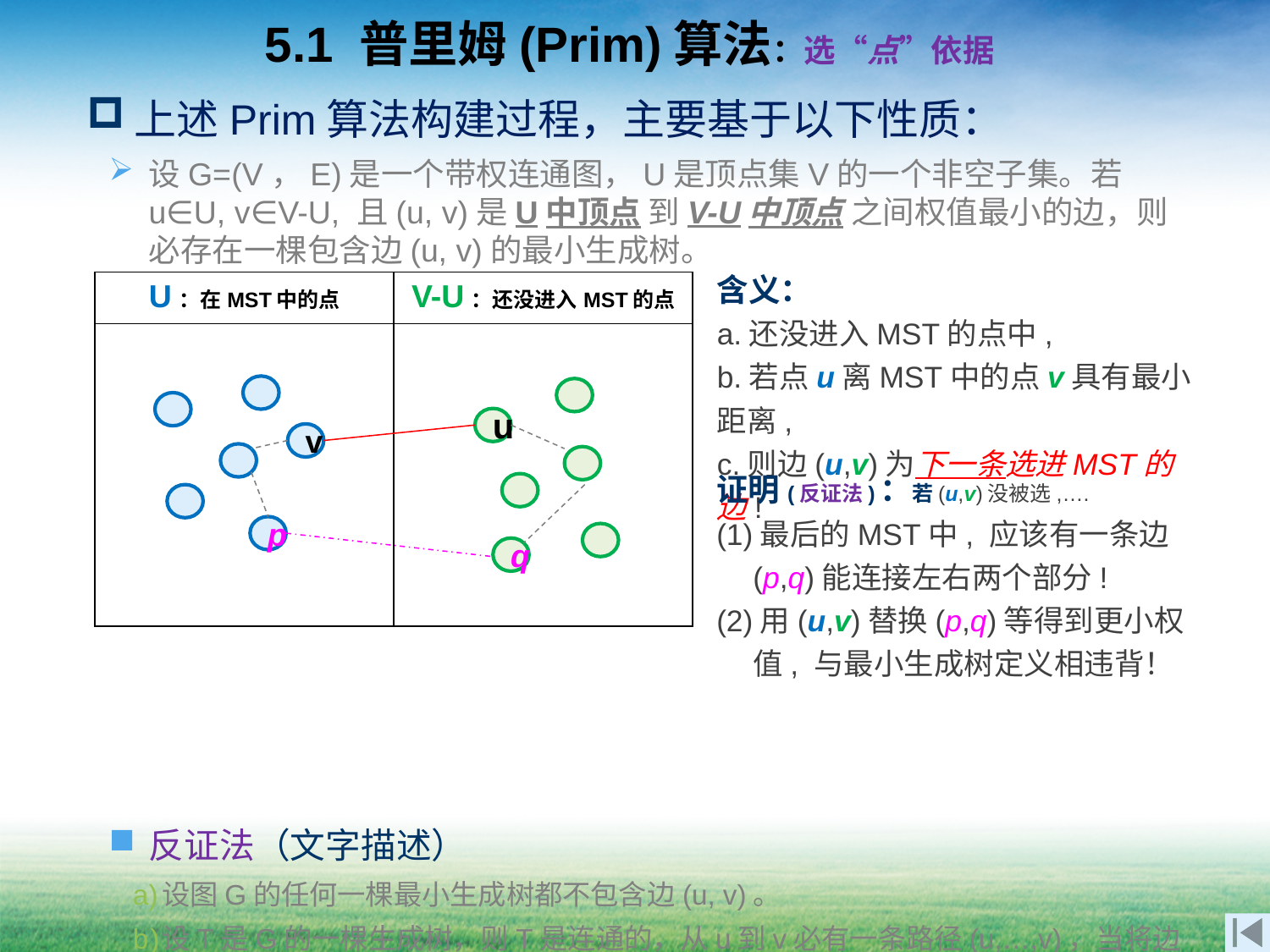

# 5.1 普里姆(Prim)算法：选“点”依据
上述Prim算法构建过程，主要基于以下性质：
设G=(V，E)是一个带权连通图，U是顶点集V的一个非空子集。若u∈U, v∈V-U, 且(u, v)是U中顶点 到V-U中顶点 之间权值最小的边，则必存在一棵包含边(u, v)的最小生成树。

反证法（文字描述）
设图G的任何一棵最小生成树都不包含边(u, v)。
设T是G的一棵生成树，则T是连通的，从u到v必有一条路径(u,…,v)，当将边(u, v)加入到T中时就构成了回路。则路径(u, …,v)中必有一条边(u’, v’) ，满足u’∈U ，v’∈V-U 。删去边(u’, v’) 便可消除回路，同时得到另一棵生成树T’。
由于(u, v)是U中顶点到V-U中顶点之间权值最小的边，故(u, v)的权值不会高于(u’, v’)的权值，T’的代价也不会高于T， T’是包含(u, v) 的一棵最小生成树，与假设矛盾。

含义：
a.还没进入MST的点中,
b.若点u离MST中的点v具有最小距离,
c.则边(u,v)为下一条选进MST的边!
| U：在MST中的点 | V-U：还没进入MST的点 |
| --- | --- |
|  |  |

u
v

证明(反证法)：若(u,v)没被选,….
(1)最后的MST中, 应该有一条边(p,q)能连接左右两个部分!
(2)用(u,v)替换(p,q)等得到更小权值, 与最小生成树定义相违背！

p

q